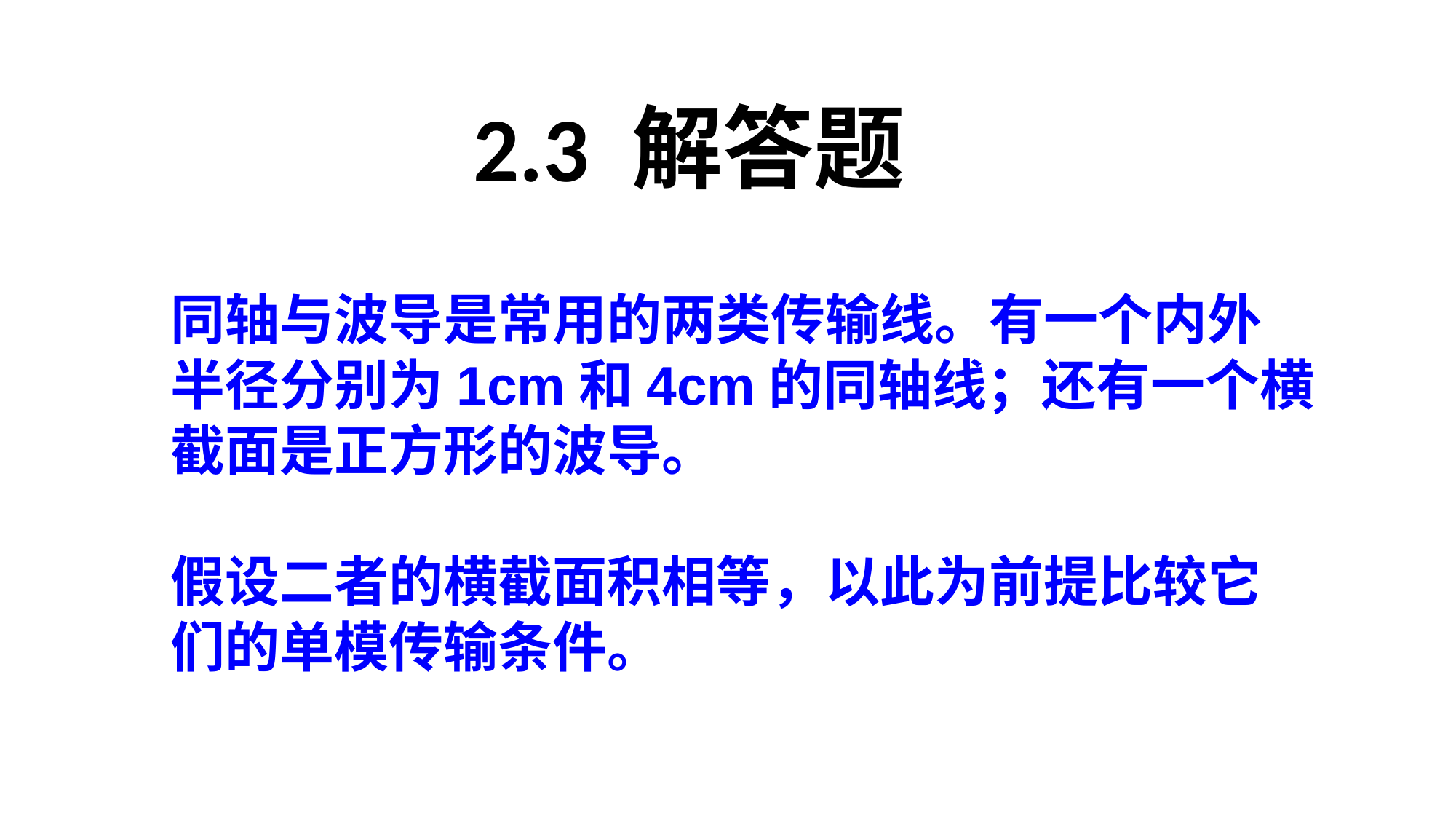

2.3 解答题
同轴与波导是常用的两类传输线。有一个内外半径分别为1cm和4cm的同轴线；还有一个横截面是正方形的波导。

假设二者的横截面积相等，以此为前提比较它们的单模传输条件。